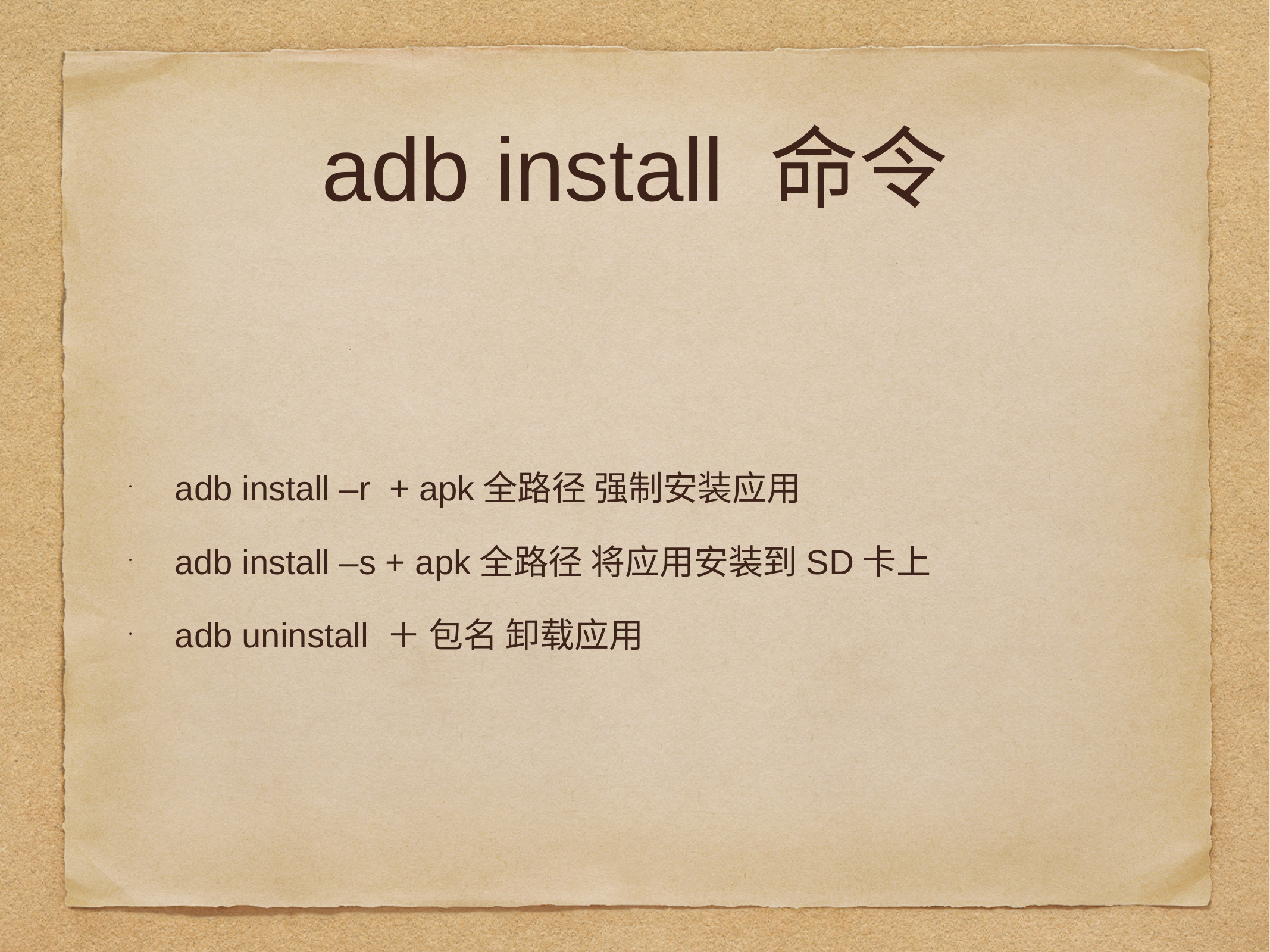

# adb install 命令
adb install –r  + apk全路径 强制安装应用
adb install –s + apk全路径 将应用安装到SD卡上
adb uninstall ＋ 包名 卸载应用